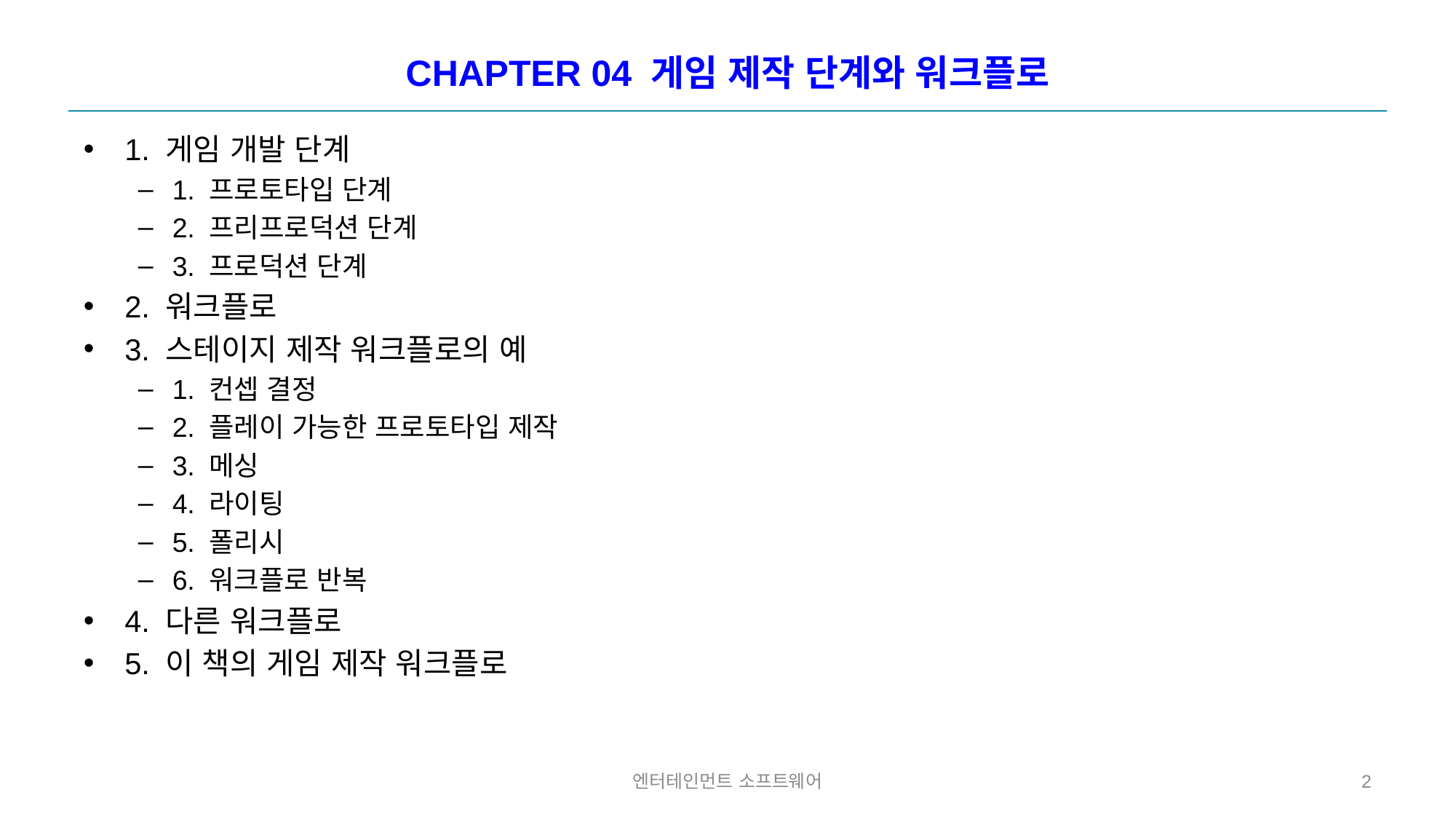

# CHAPTER 04 게임 제작 단계와 워크플로
1. 게임 개발 단계
1. 프로토타입 단계
2. 프리프로덕션 단계
3. 프로덕션 단계
2. 워크플로
3. 스테이지 제작 워크플로의 예
1. 컨셉 결정
2. 플레이 가능한 프로토타입 제작
3. 메싱
4. 라이팅
5. 폴리시
6. 워크플로 반복
4. 다른 워크플로
5. 이 책의 게임 제작 워크플로
엔터테인먼트 소프트웨어
2